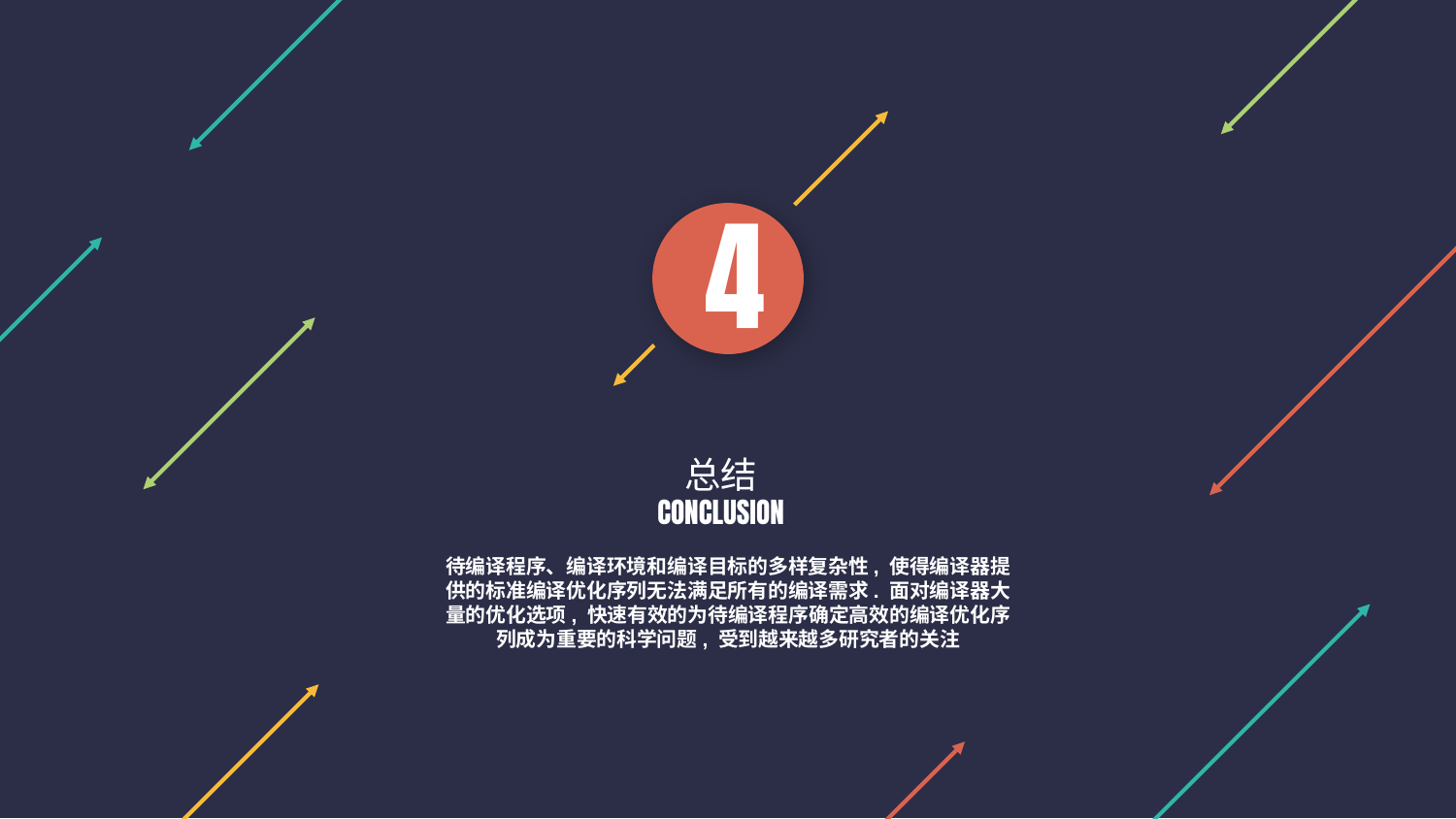

4
总结
CONCLUSION
待编译程序、编译环境和编译目标的多样复杂性, 使得编译器提供的标准编译优化序列无法满足所有的编译需求. 面对编译器大量的优化选项, 快速有效的为待编译程序确定高效的编译优化序列成为重要的科学问题, 受到越来越多研究者的关注